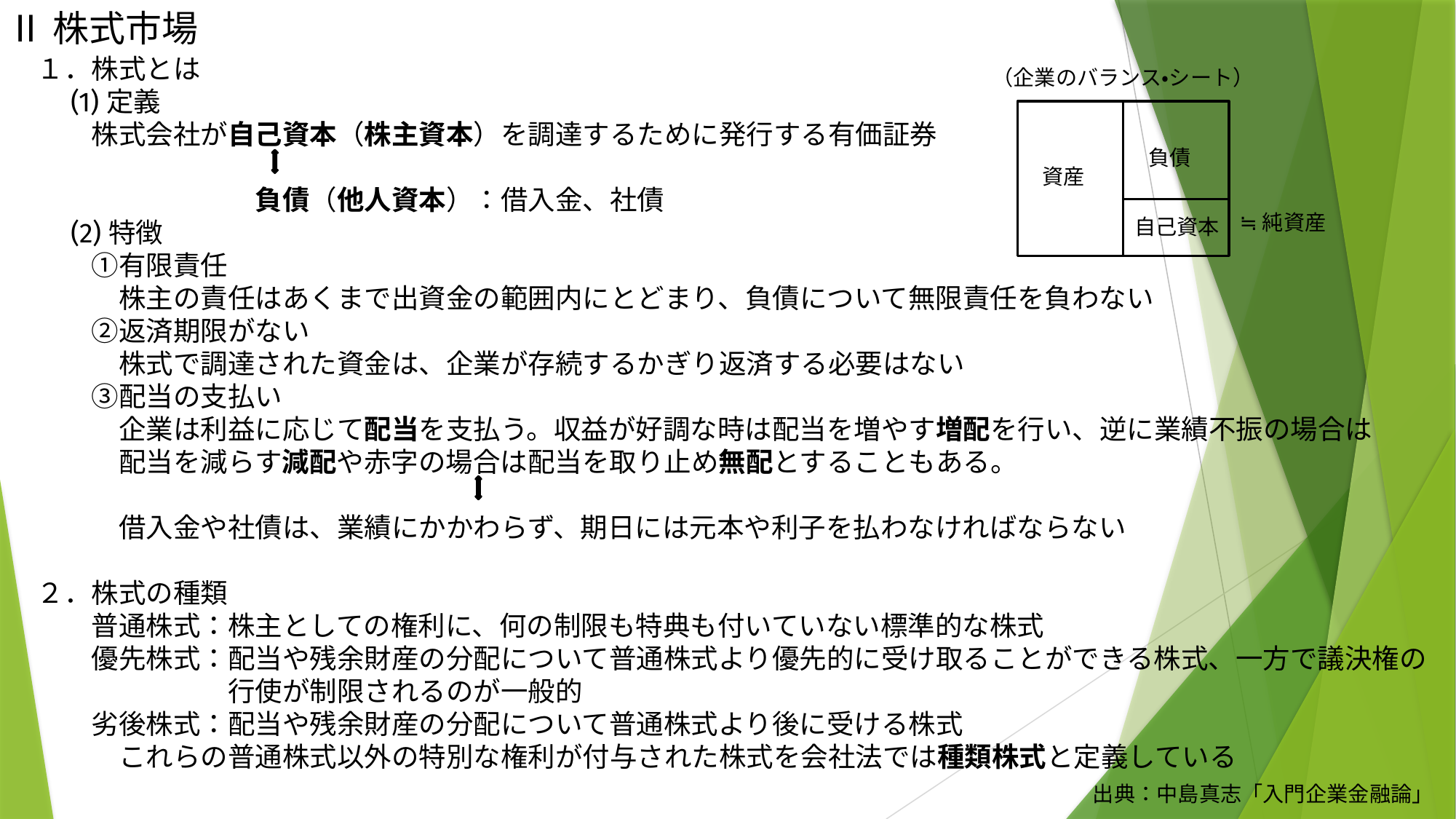

Ⅱ株式市場
１．株式とは
　(1)定義
　　株式会社が自己資本（株主資本）を調達するために発行する有価証券

　　　　　　　　負債（他人資本）：借入金、社債
　(2)特徴
　　①有限責任
　　　株主の責任はあくまで出資金の範囲内にとどまり、負債について無限責任を負わない
　　②返済期限がない
　　　株式で調達された資金は、企業が存続するかぎり返済する必要はない
　　③配当の支払い
　　　企業は利益に応じて配当を支払う。収益が好調な時は配当を増やす増配を行い、逆に業績不振の場合は
　　　配当を減らす減配や赤字の場合は配当を取り止め無配とすることもある。

　　　借入金や社債は、業績にかかわらず、期日には元本や利子を払わなければならない

２．株式の種類
　　普通株式：株主としての権利に、何の制限も特典も付いていない標準的な株式
　　優先株式：配当や残余財産の分配について普通株式より優先的に受け取ることができる株式、一方で議決権の
　　　　　　　行使が制限されるのが一般的
　　劣後株式：配当や残余財産の分配について普通株式より後に受ける株式
　　　これらの普通株式以外の特別な権利が付与された株式を会社法では種類株式と定義している
（企業のバランス・シート）

負債

資産
≒純資産
自己資本

出典：中島真志「入門企業金融論」